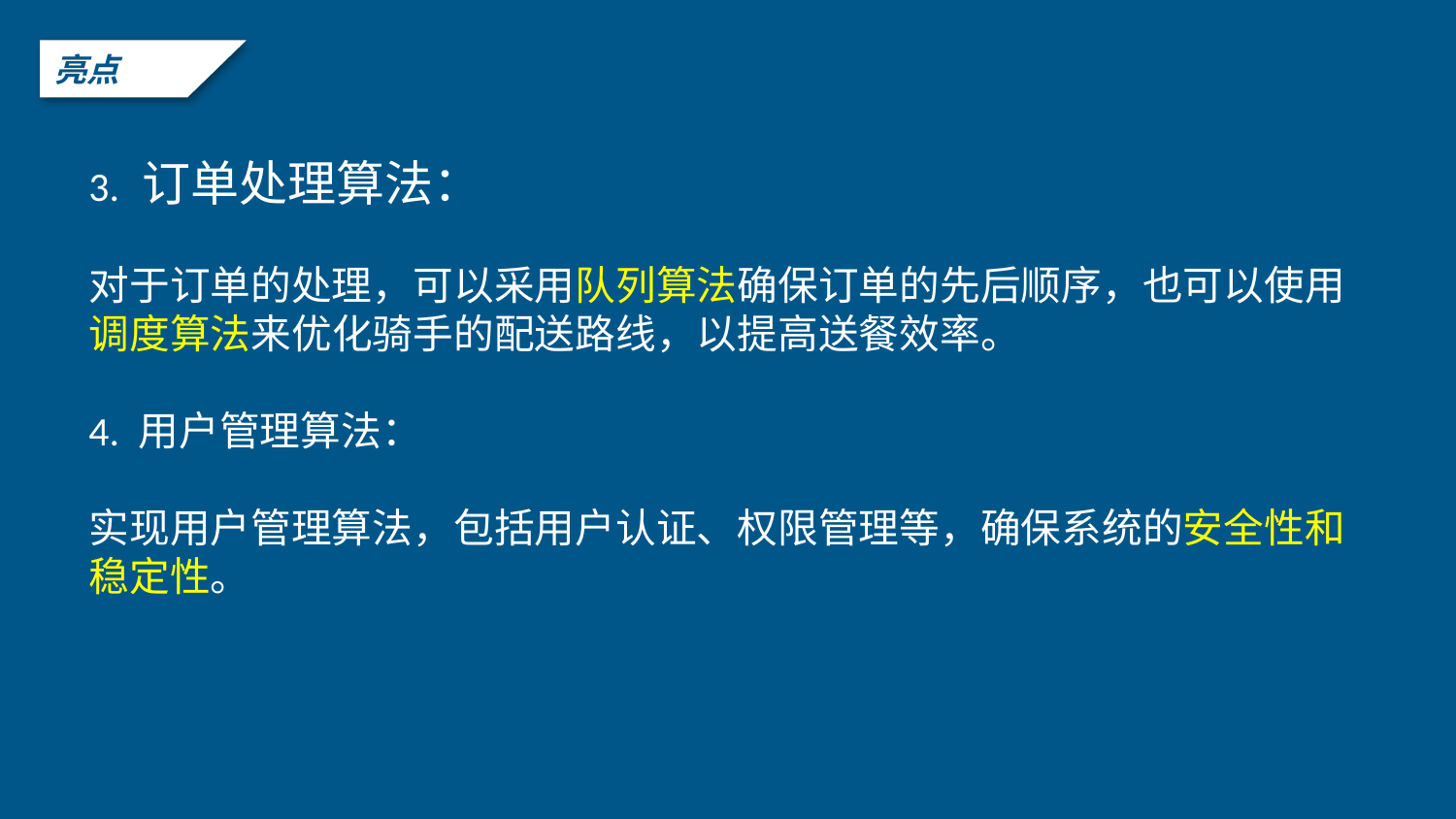

亮点
3. 订单处理算法：

对于订单的处理，可以采用队列算法确保订单的先后顺序，也可以使用调度算法来优化骑手的配送路线，以提高送餐效率。

4. 用户管理算法：

实现用户管理算法，包括用户认证、权限管理等，确保系统的安全性和稳定性。